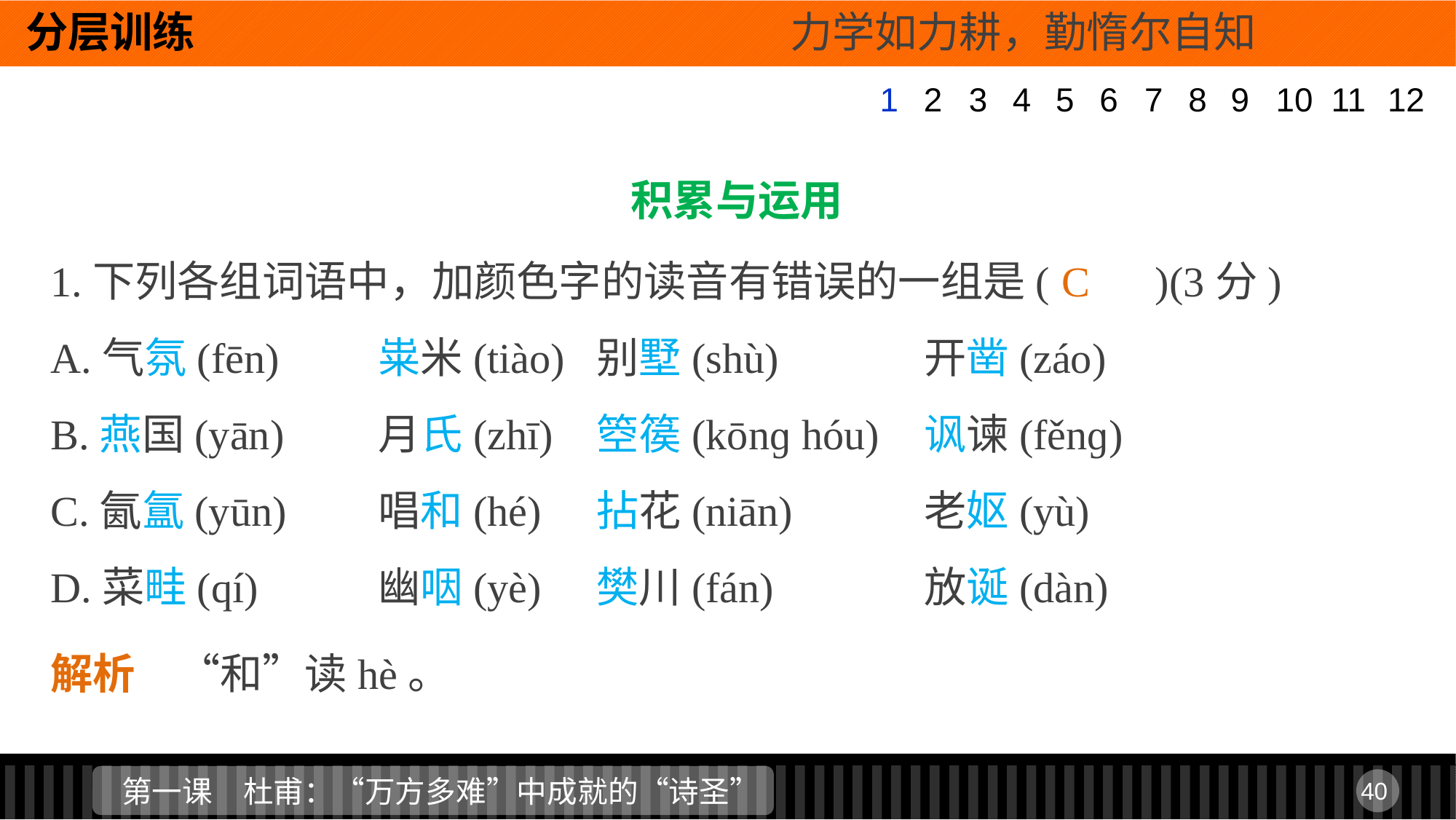

分层训练        					力学如力耕，勤惰尔自知

1
2
3
4
5
6
7
8
9
11
12
10
积累与运用
1.下列各组词语中，加颜色字的读音有错误的一组是(　　)(3分)
A.气氛(fēn)	粜米(tiào)	别墅(shù) 	 	开凿(záo)
B.燕国(yān)  	月氏(zhī)	箜篌(kōnɡ hóu)  	讽谏(fěnɡ)
C.氤氲(yūn)  	唱和(hé)	拈花(niān)  		老妪(yù)
D.菜畦(qí)  	幽咽(yè)	樊川(fán) 	 	放诞(dàn)
C
解析　“和”读hè。